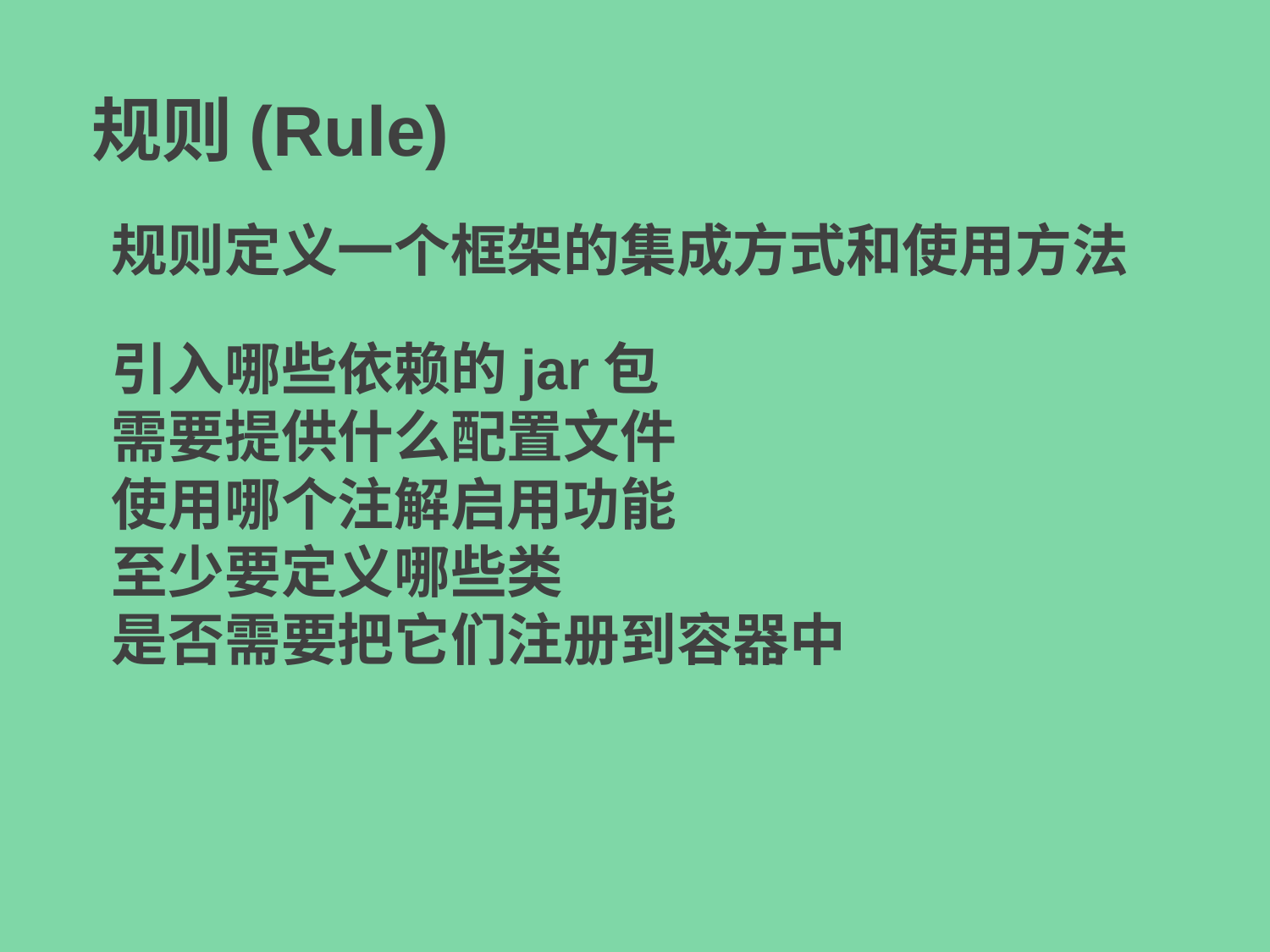

规则(Rule)
规则定义一个框架的集成方式和使用方法
引入哪些依赖的jar包
需要提供什么配置文件
使用哪个注解启用功能
至少要定义哪些类
是否需要把它们注册到容器中